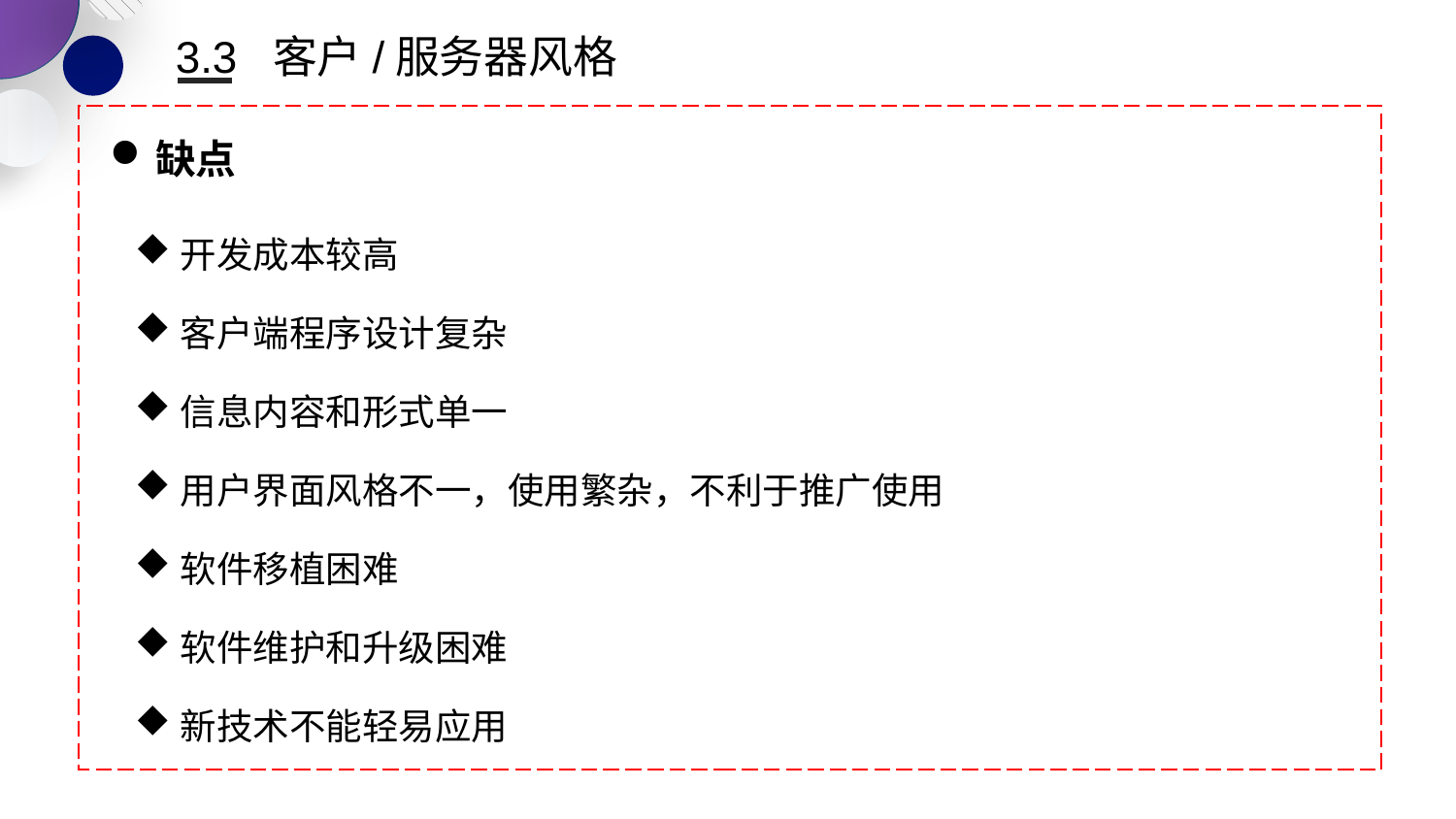

3.3  客户/服务器风格

缺点
开发成本较高
客户端程序设计复杂
信息内容和形式单一
用户界面风格不一，使用繁杂，不利于推广使用
软件移植困难
软件维护和升级困难
新技术不能轻易应用